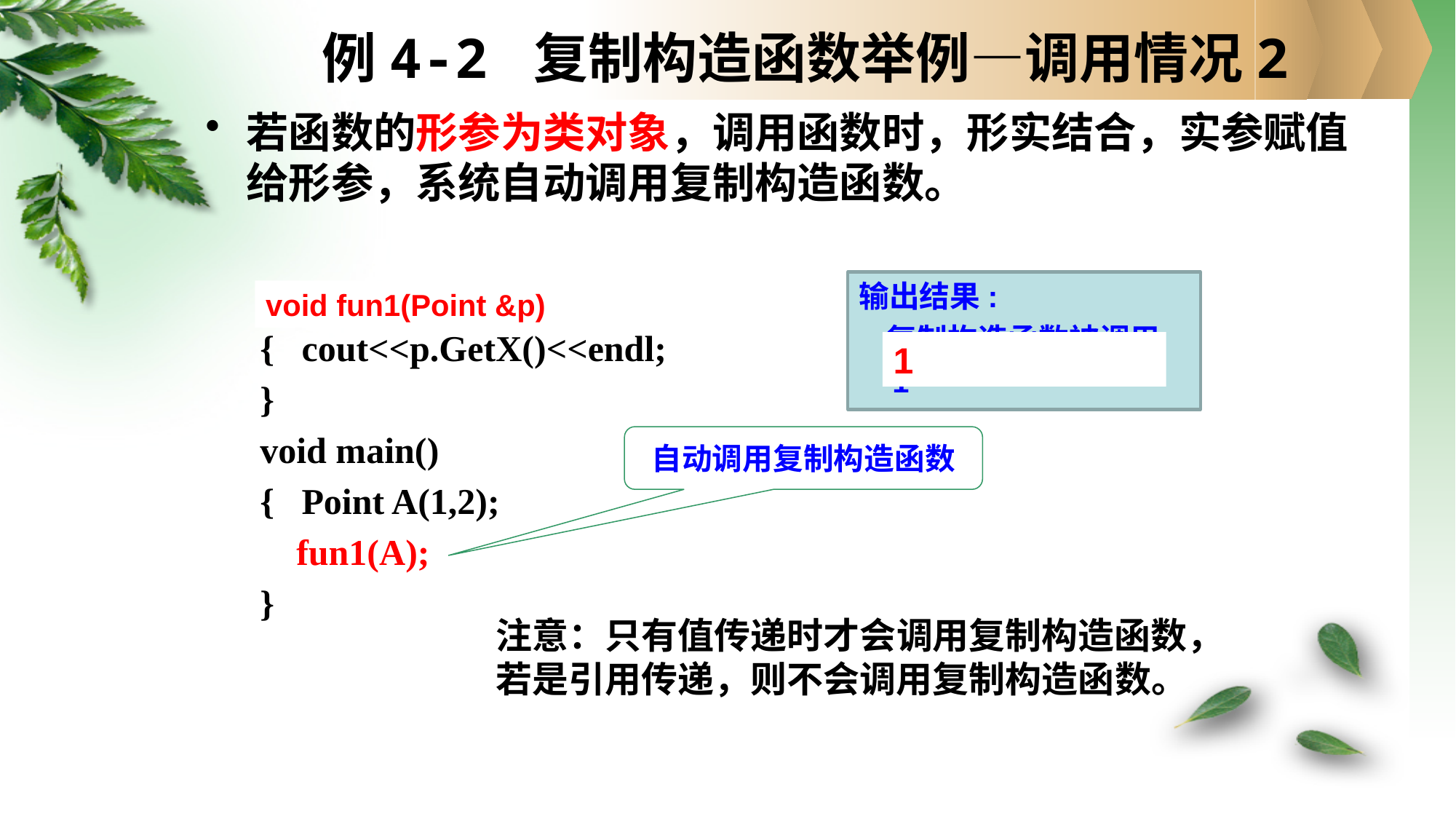

# 例4-2 复制构造函数举例—调用情况2
若函数的形参为类对象，调用函数时，形实结合，实参赋值给形参，系统自动调用复制构造函数。

void fun1(Point p)
{   cout<<p.GetX()<<endl;
}
void main()
{   Point A(1,2);
    fun1(A);
}
输出结果:
   复制构造函数被调用
    1
void fun1(Point &p)
1
自动调用复制构造函数
注意：只有值传递时才会调用复制构造函数，若是引用传递，则不会调用复制构造函数。